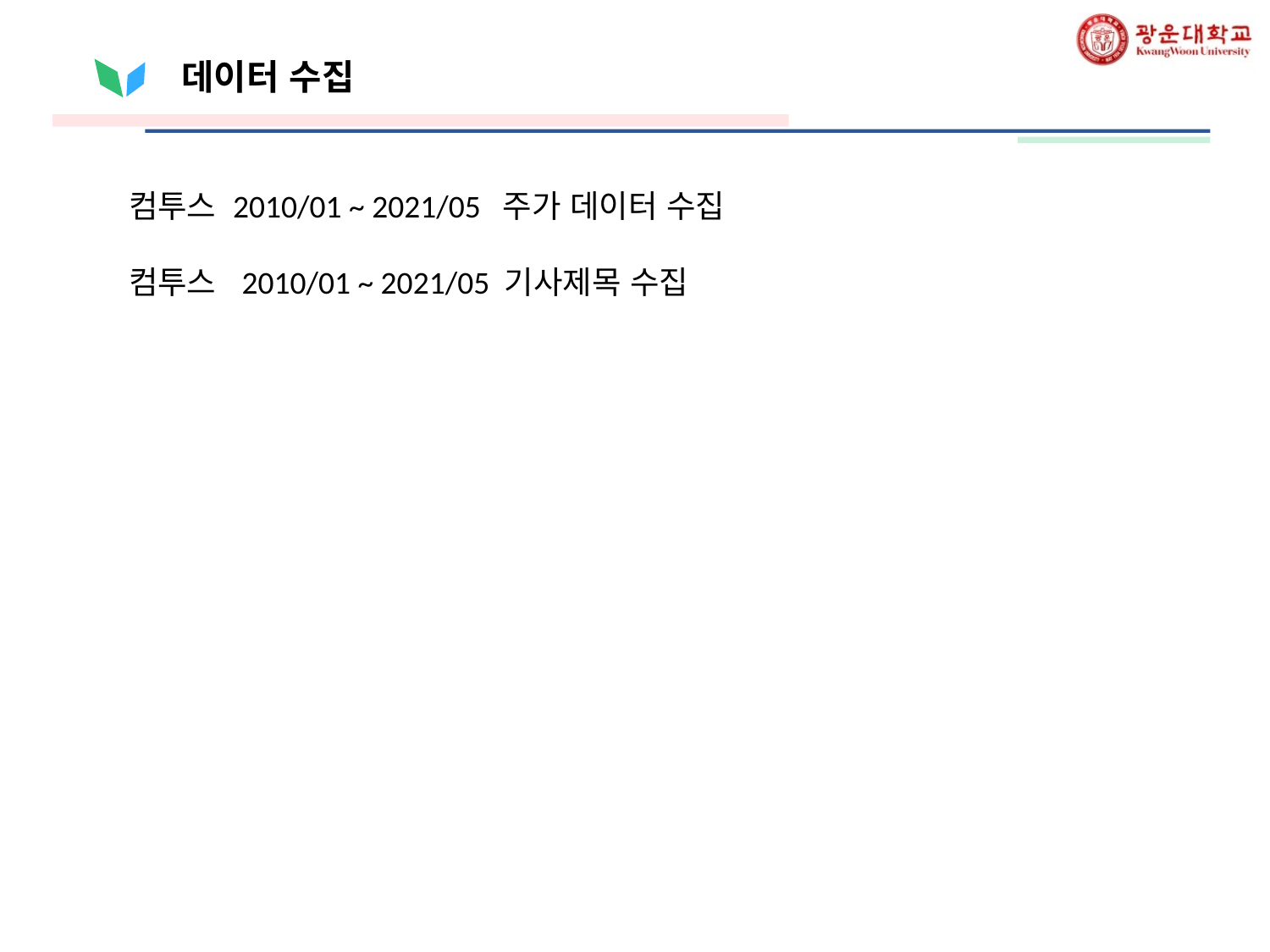

# 데이터 수집
컴투스 2010/01 ~ 2021/05  주가 데이터 수집

컴투스  2010/01 ~ 2021/05 기사제목 수집